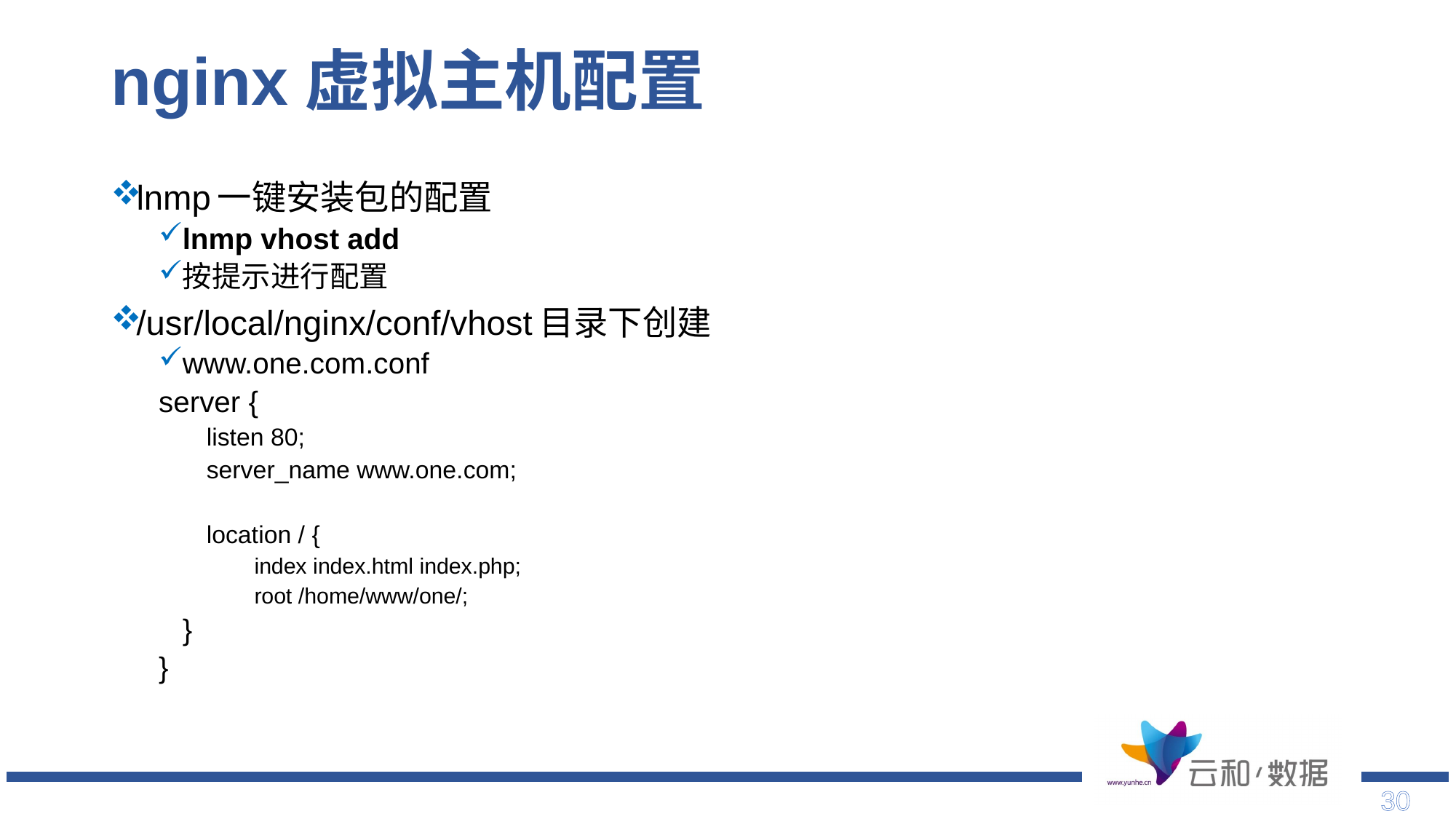

# nginx虚拟主机配置
lnmp一键安装包的配置
lnmp vhost add
按提示进行配置
/usr/local/nginx/conf/vhost目录下创建
www.one.com.conf
server {
listen 80;
server_name www.one.com;

location / {
index index.html index.php;
root /home/www/one/;
	}
}